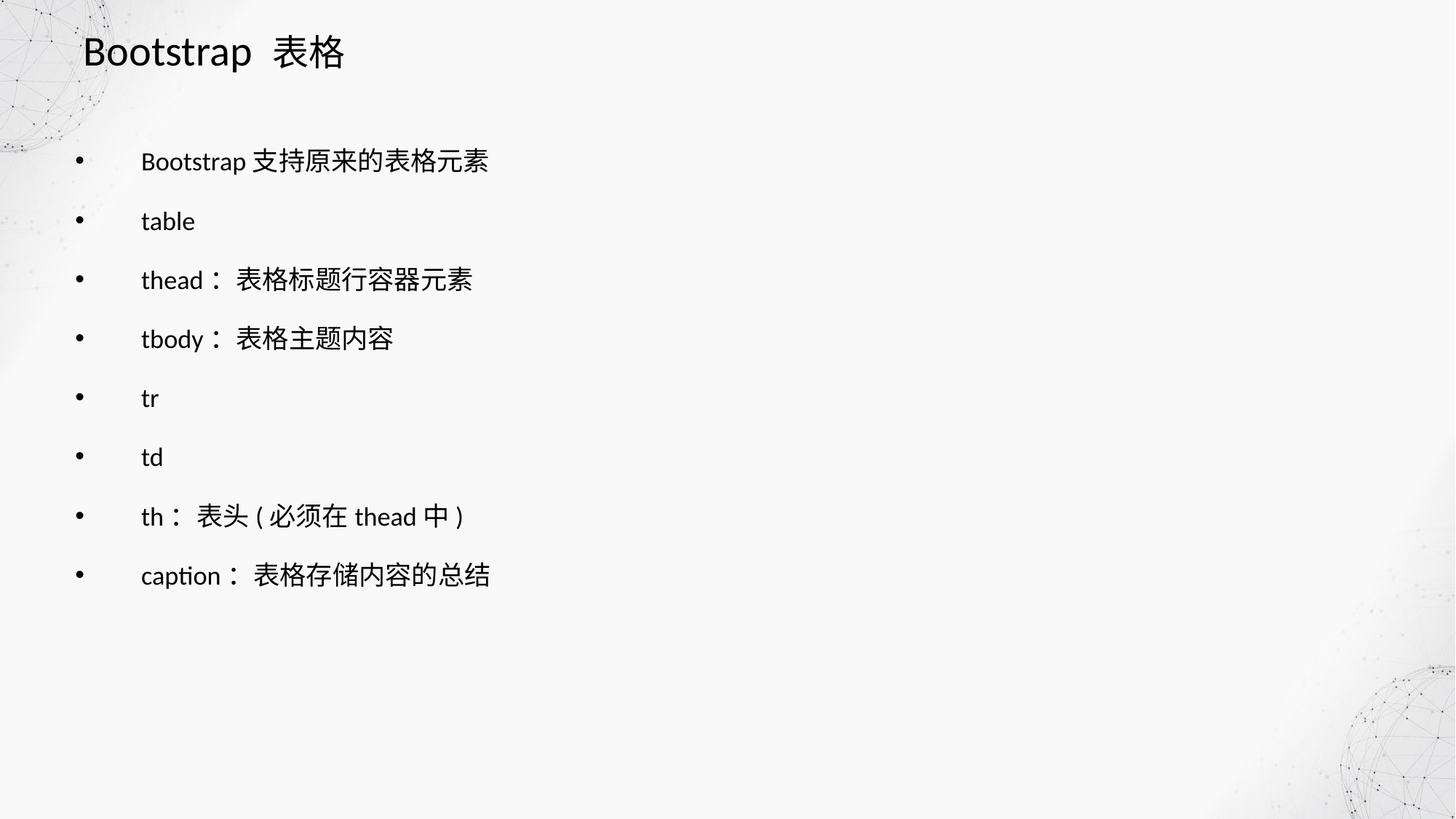

Bootstrap 表格
Bootstrap支持原来的表格元素
table
thead：表格标题行容器元素
tbody：表格主题内容
tr
td
th：表头(必须在thead中)
caption：表格存储内容的总结